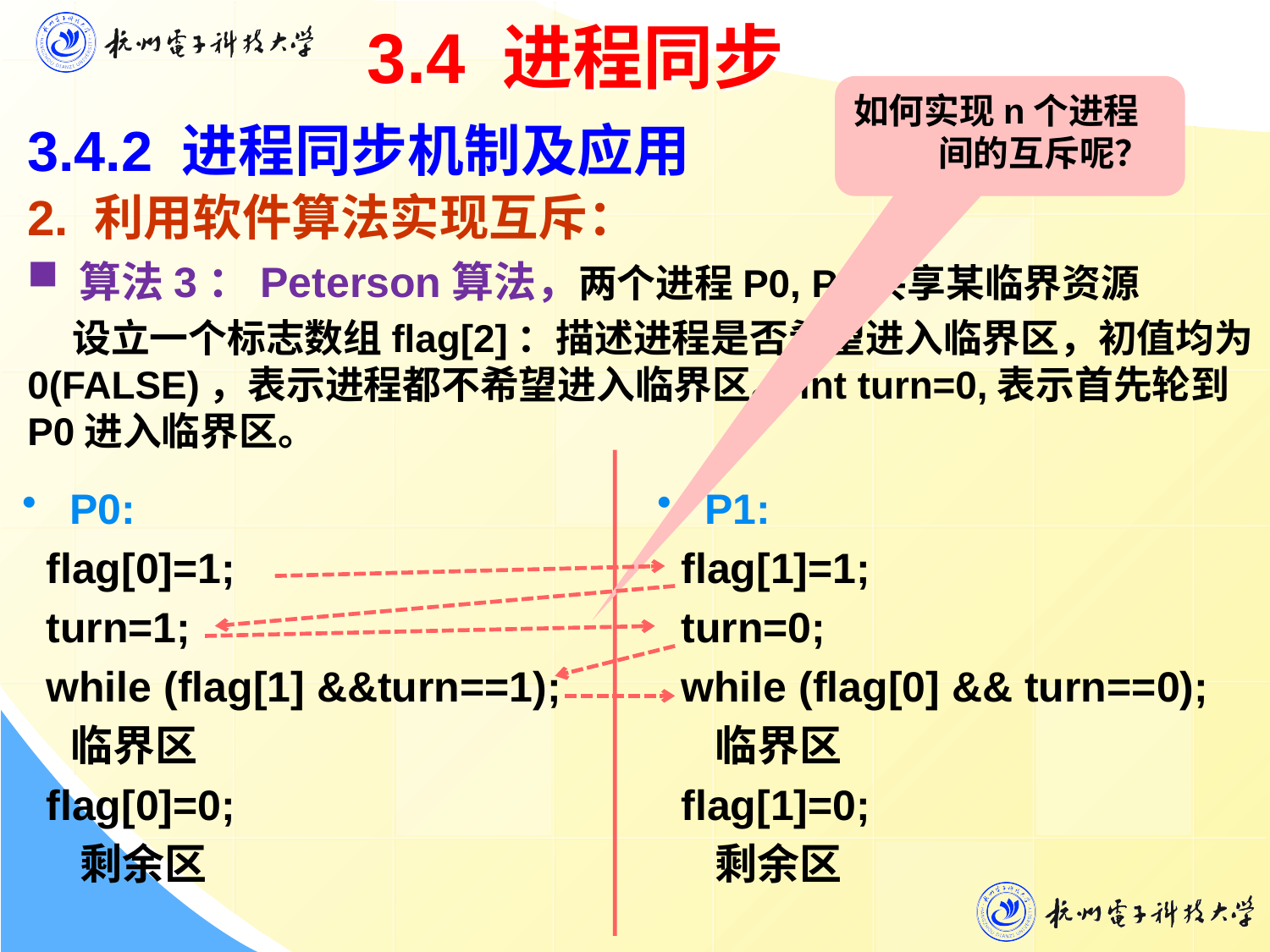

3.4 进程同步
如何实现n个进程间的互斥呢？
3.4.2 进程同步机制及应用
2. 利用软件算法实现互斥：
 算法3：Peterson算法，两个进程P0, P1共享某临界资源
    设立一个标志数组flag[2]：描述进程是否希望进入临界区，初值均为0(FALSE)，表示进程都不希望进入临界区。int turn=0,表示首先轮到P0进入临界区。

P0:
  flag[0]=1;
  turn=1;
  while (flag[1] &&turn==1);
    临界区
  flag[0]=0;
     剩余区

P1:
  flag[1]=1;
  turn=0;
  while (flag[0] && turn==0);
     临界区
  flag[1]=0;
     剩余区